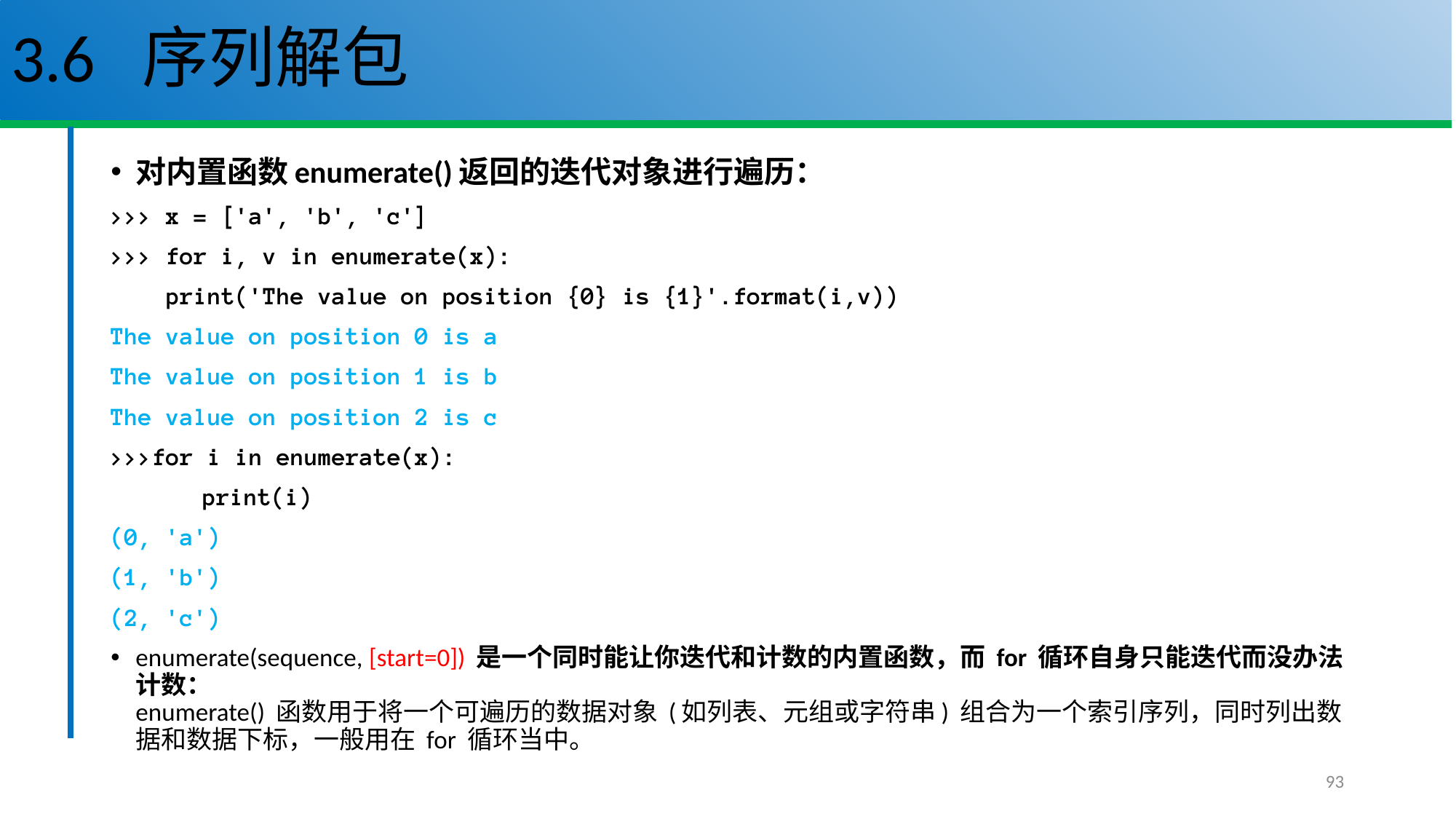

# 3.6  序列解包
对内置函数enumerate()返回的迭代对象进行遍历：
>>> x = ['a', 'b', 'c']
>>> for i, v in enumerate(x):
    print('The value on position {0} is {1}'.format(i,v))
The value on position 0 is a
The value on position 1 is b
The value on position 2 is c
>>>for i in enumerate(x):
	print(i)
(0, 'a')
(1, 'b')
(2, 'c')
enumerate(sequence, [start=0]) 是一个同时能让你迭代和计数的内置函数，而 for 循环自身只能迭代而没办法计数：
enumerate() 函数用于将一个可遍历的数据对象 (如列表、元组或字符串) 组合为一个索引序列，同时列出数据和数据下标，一般用在 for 循环当中。
93